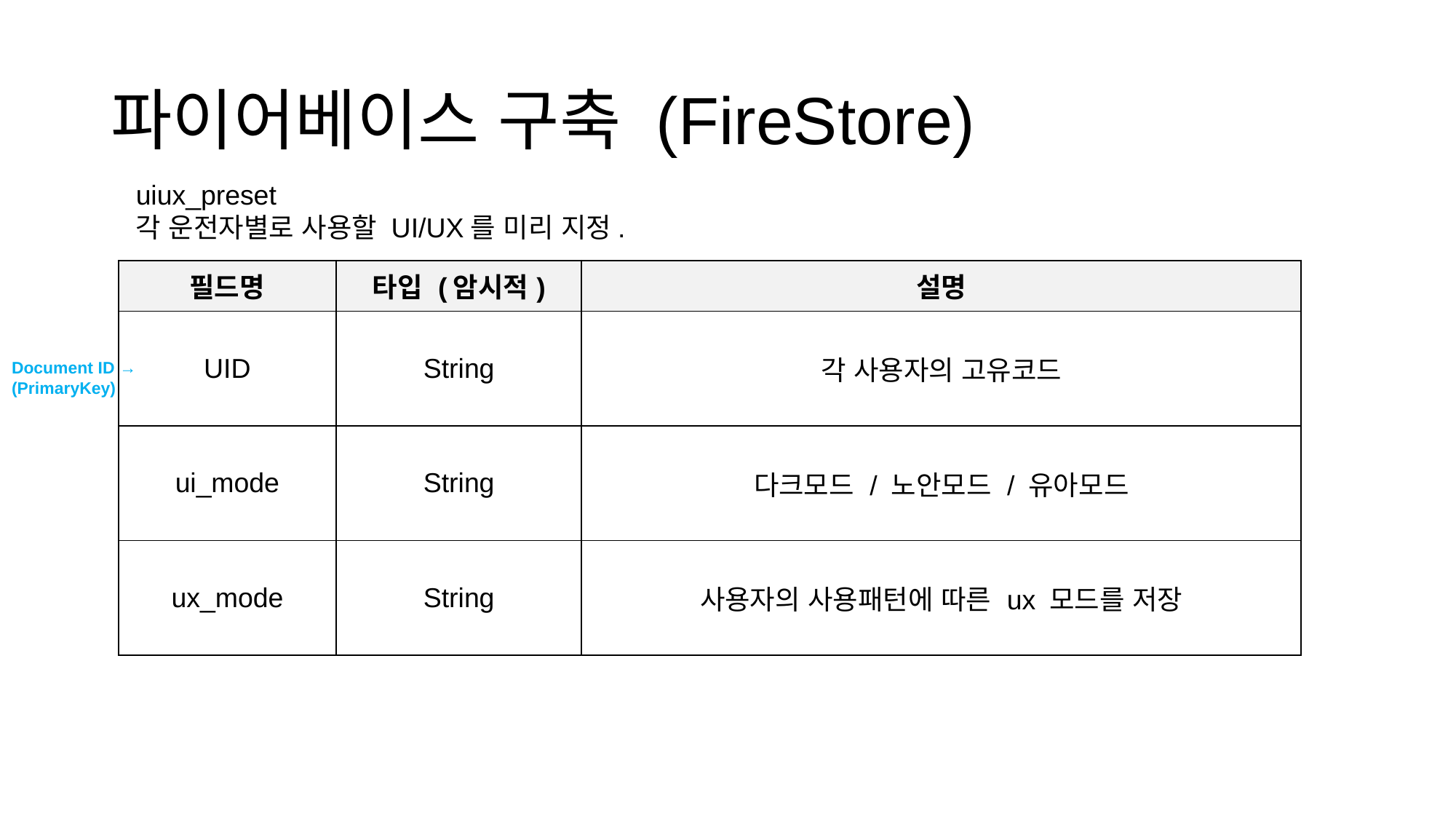

# 파이어베이스 구축 (FireStore)
uiux_preset
각 운전자별로 사용할 UI/UX를 미리 지정.
| 필드명 | 타입 (암시적) | 설명 |
| --- | --- | --- |
| UID | String | 각 사용자의 고유코드 |
| ui\_mode | String | 다크모드 / 노안모드 / 유아모드 |
| ux\_mode | String | 사용자의 사용패턴에 따른 ux 모드를 저장 |
Document ID →
(PrimaryKey)